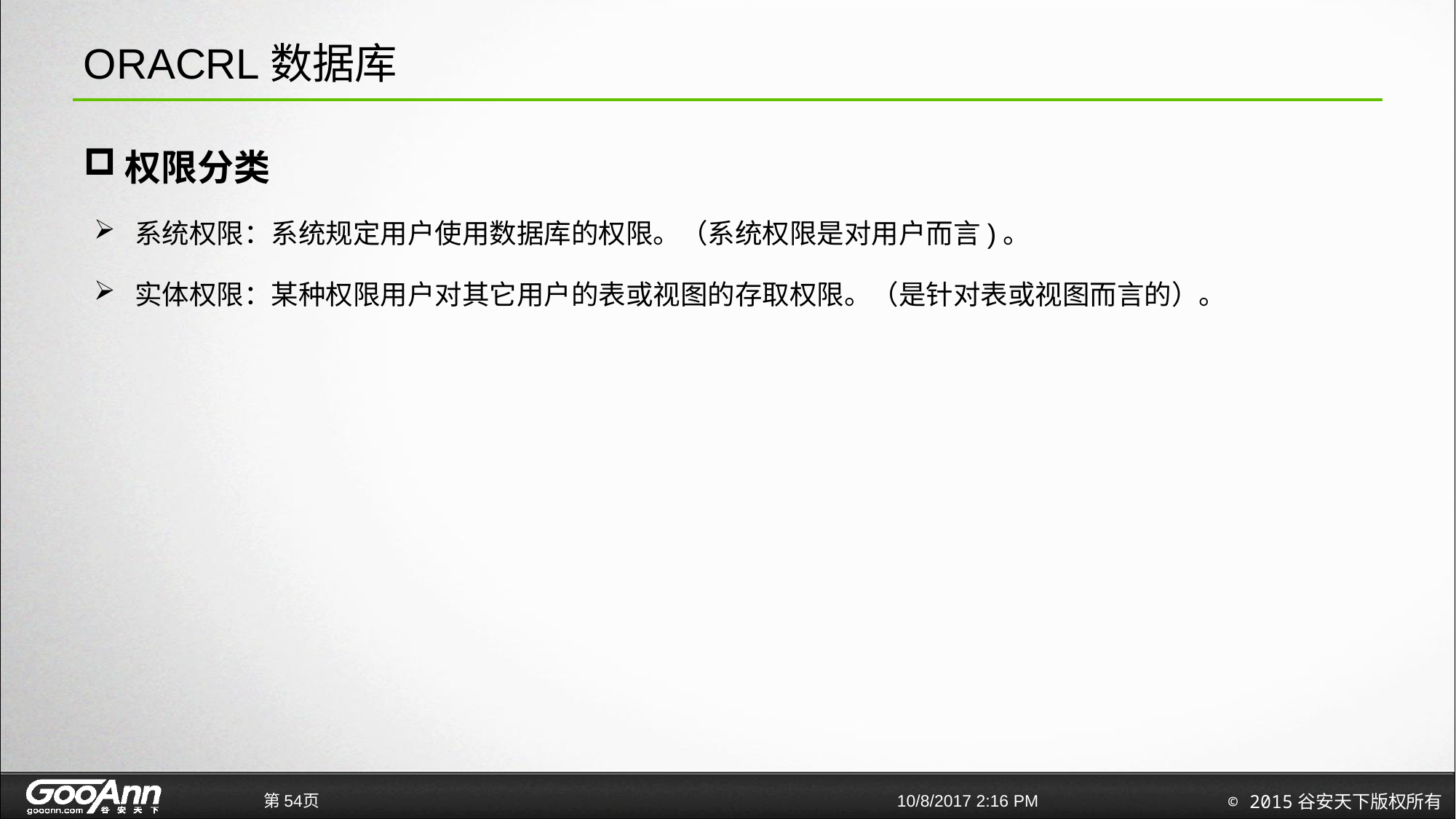

# ORACRL数据库
权限分类
系统权限：系统规定用户使用数据库的权限。（系统权限是对用户而言)。
实体权限：某种权限用户对其它用户的表或视图的存取权限。（是针对表或视图而言的）。